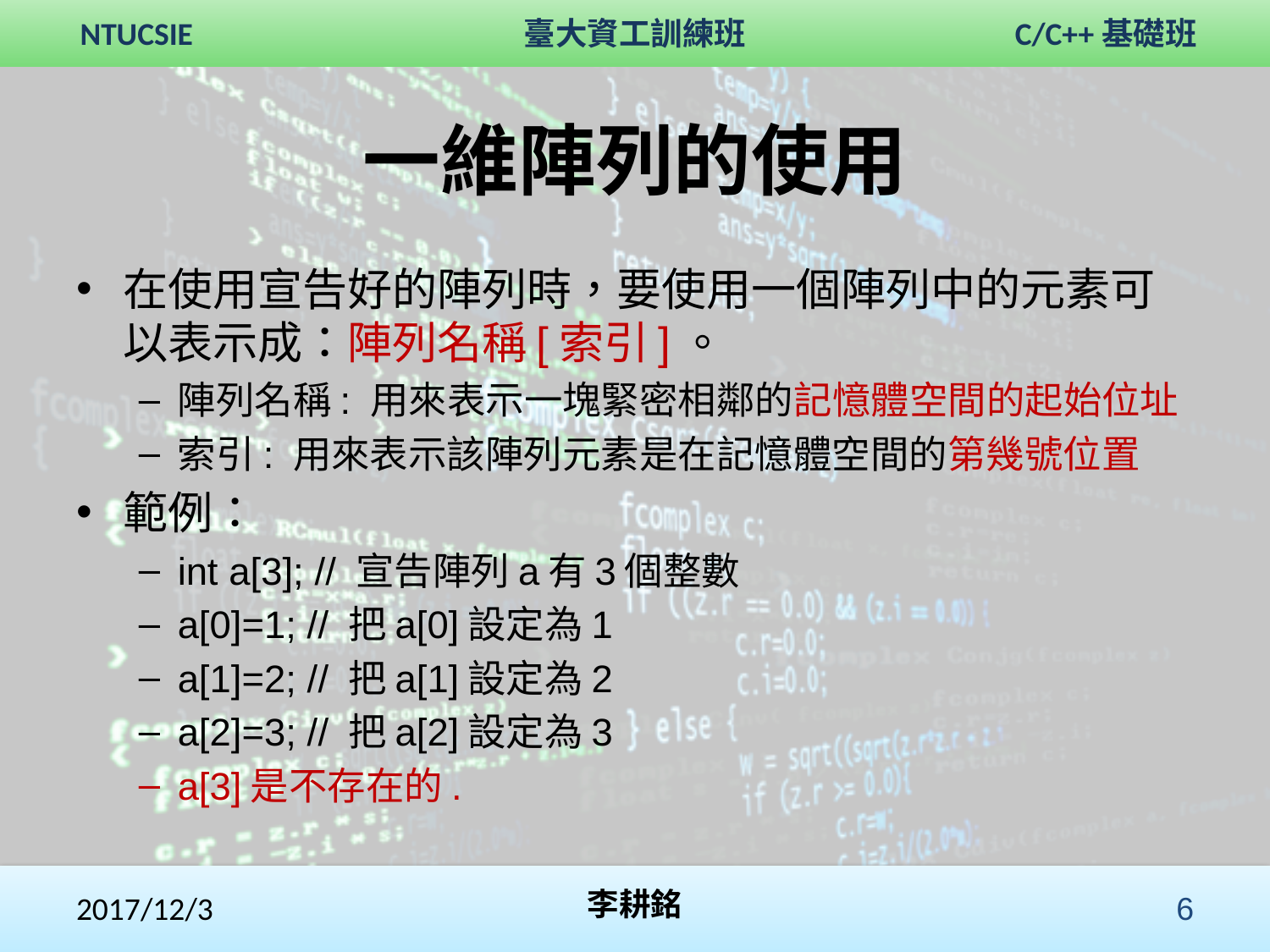

# 一維陣列的使用
在使用宣告好的陣列時，要使用一個陣列中的元素可以表示成：陣列名稱[索引]。
陣列名稱: 用來表示一塊緊密相鄰的記憶體空間的起始位址
索引: 用來表示該陣列元素是在記憶體空間的第幾號位置
範例：
int a[3]; // 宣告陣列a有3個整數
a[0]=1; // 把a[0]設定為1
a[1]=2; // 把a[1]設定為2
a[2]=3; // 把a[2]設定為3
a[3]是不存在的.

2017/12/3
李耕銘
 6